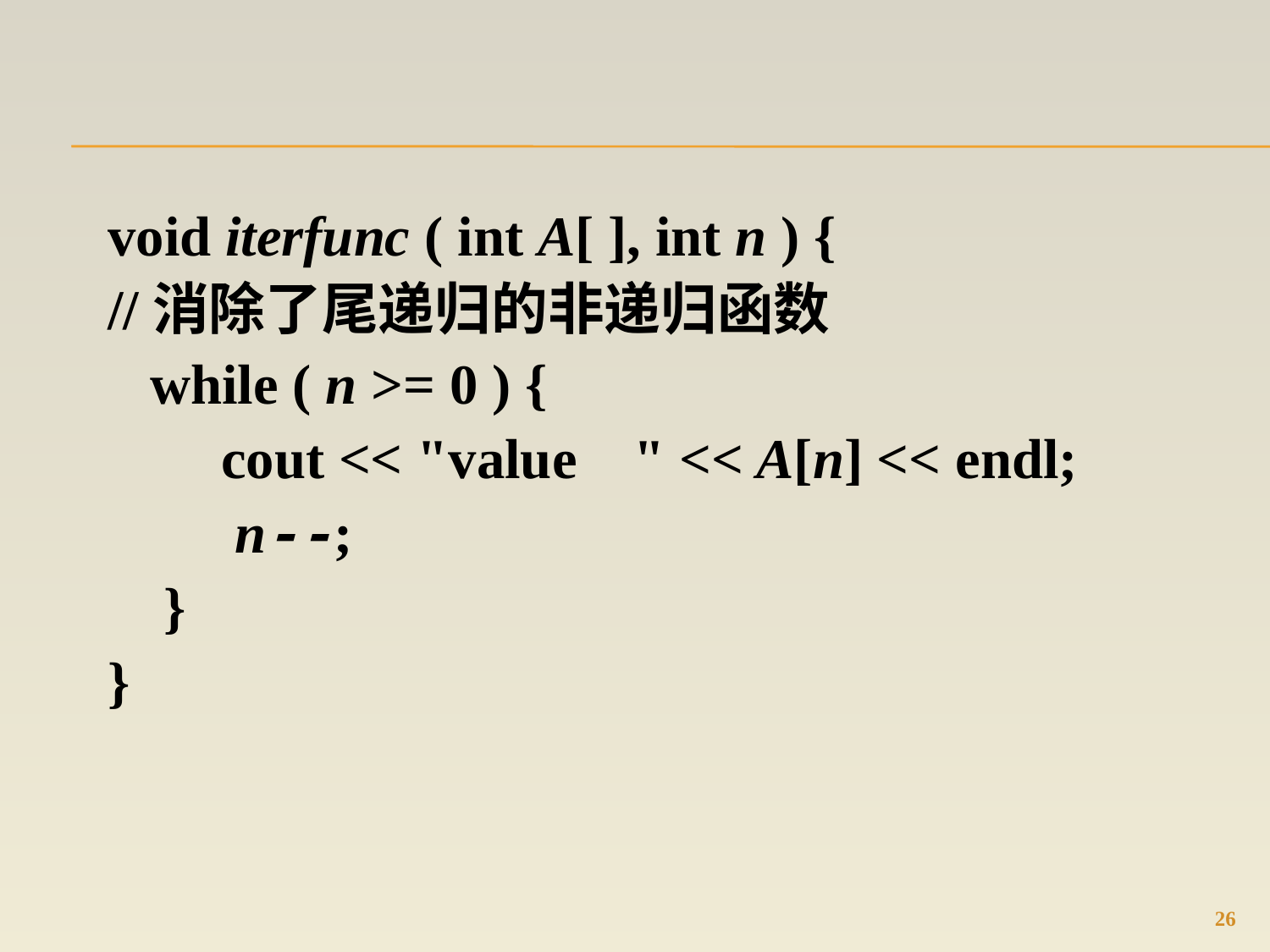

void iterfunc ( int A[ ], int n ) {
//消除了尾递归的非递归函数
   while ( n >= 0 ) {
        cout << "value    " << A[n] << endl;
	n--;
    }
}
26